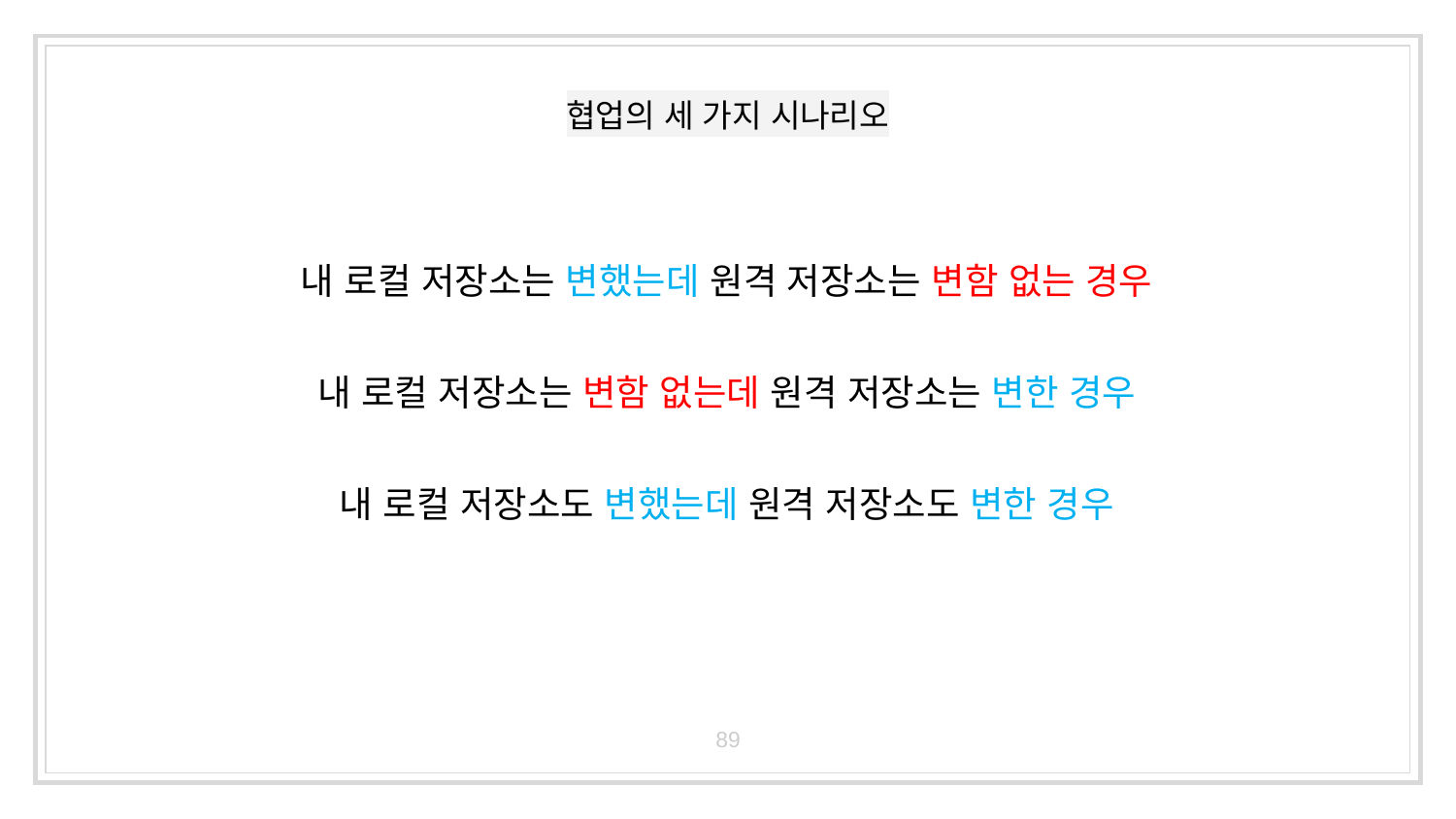

# 협업의 세 가지 시나리오
내 로컬 저장소는 변했는데 원격 저장소는 변함 없는 경우

내 로컬 저장소는 변함 없는데 원격 저장소는 변한 경우

내 로컬 저장소도 변했는데 원격 저장소도 변한 경우
89